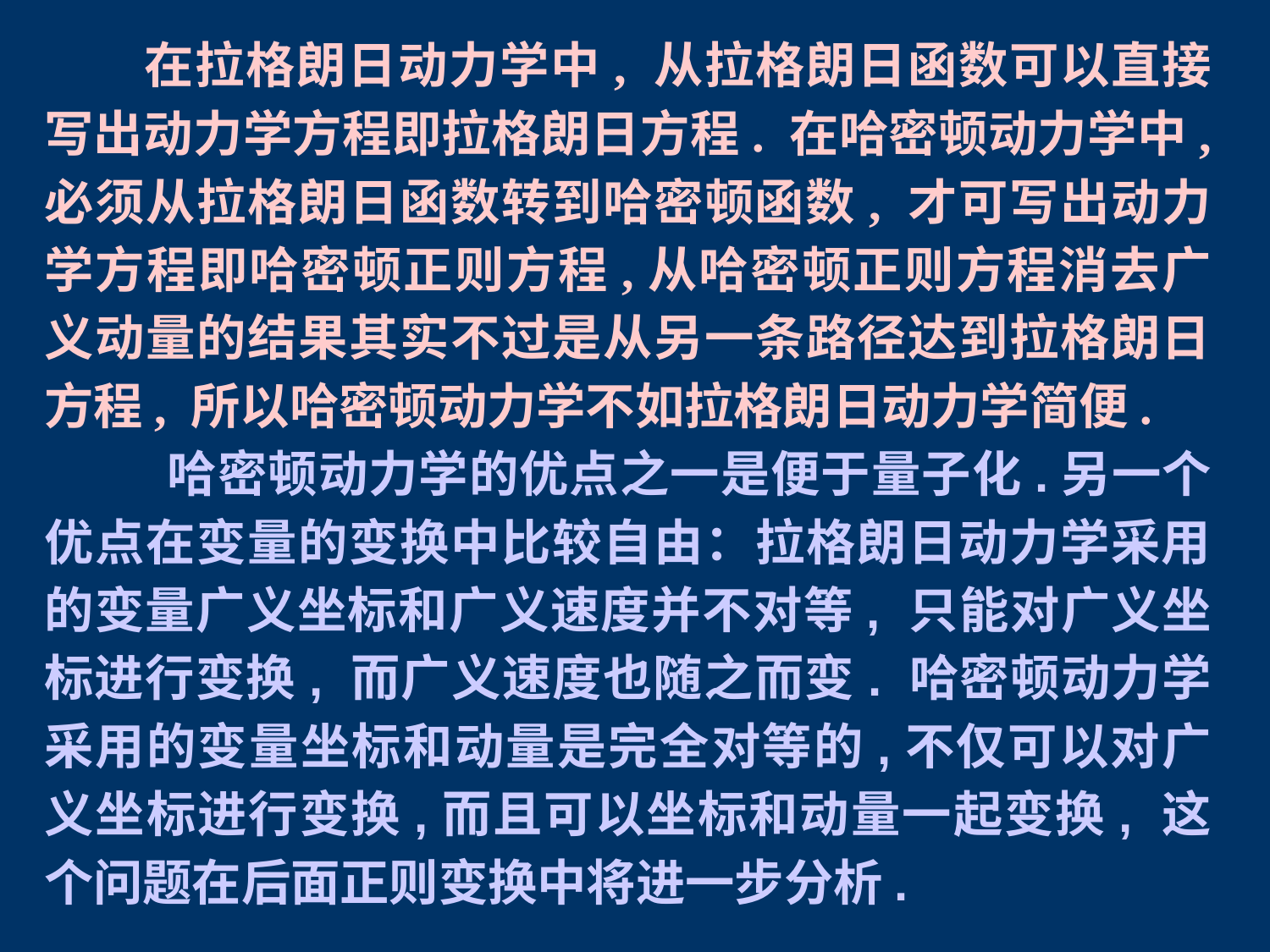

在拉格朗日动力学中, 从拉格朗日函数可以直接写出动力学方程即拉格朗日方程. 在哈密顿动力学中, 必须从拉格朗日函数转到哈密顿函数, 才可写出动力学方程即哈密顿正则方程,从哈密顿正则方程消去广义动量的结果其实不过是从另一条路径达到拉格朗日方程, 所以哈密顿动力学不如拉格朗日动力学简便.
         哈密顿动力学的优点之一是便于量子化.另一个优点在变量的变换中比较自由：拉格朗日动力学采用的变量广义坐标和广义速度并不对等, 只能对广义坐标进行变换, 而广义速度也随之而变. 哈密顿动力学采用的变量坐标和动量是完全对等的,不仅可以对广义坐标进行变换,而且可以坐标和动量一起变换, 这个问题在后面正则变换中将进一步分析.